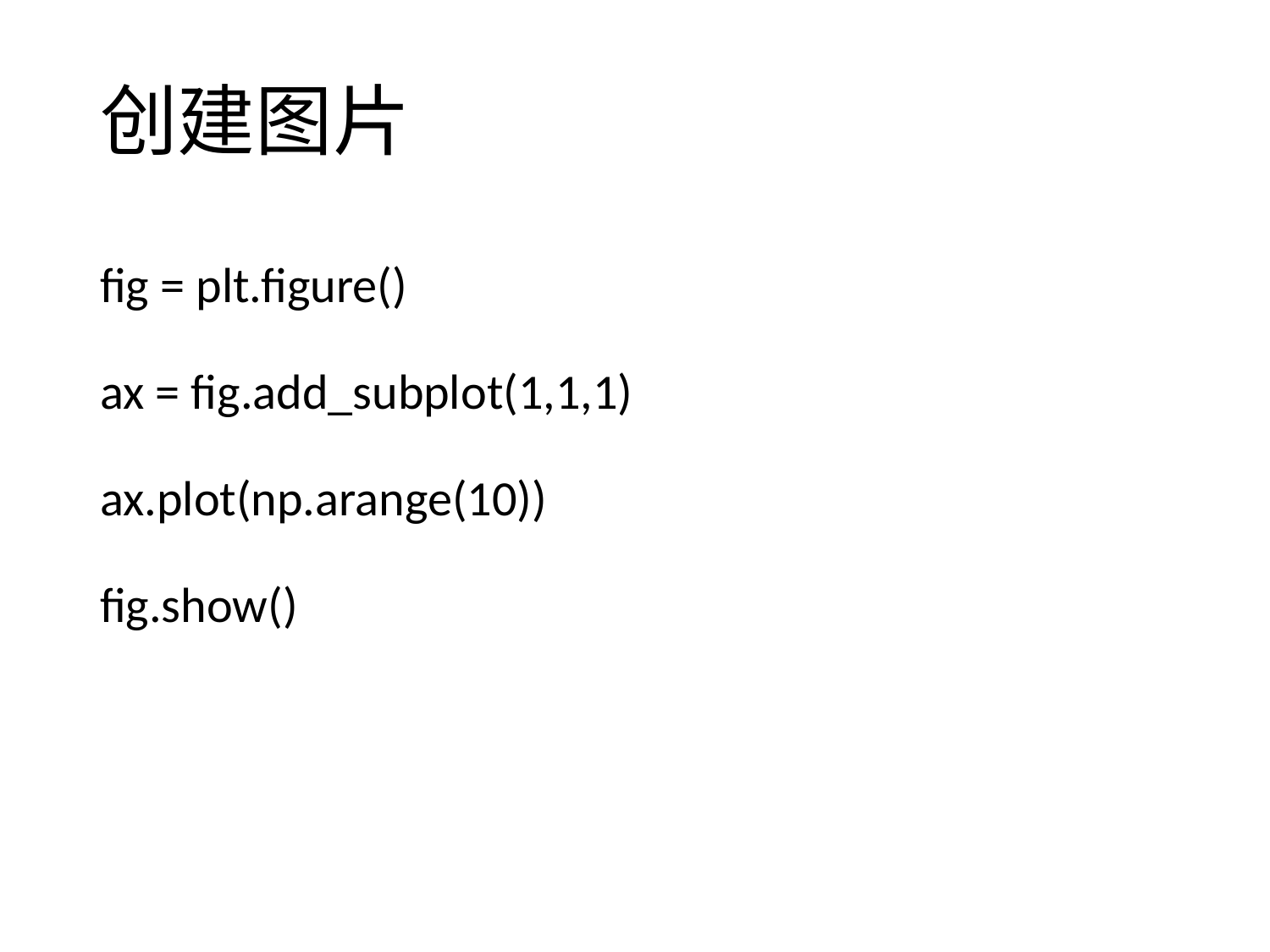

# 创建图片
fig = plt.figure()
ax = fig.add_subplot(1,1,1)
ax.plot(np.arange(10))
fig.show()